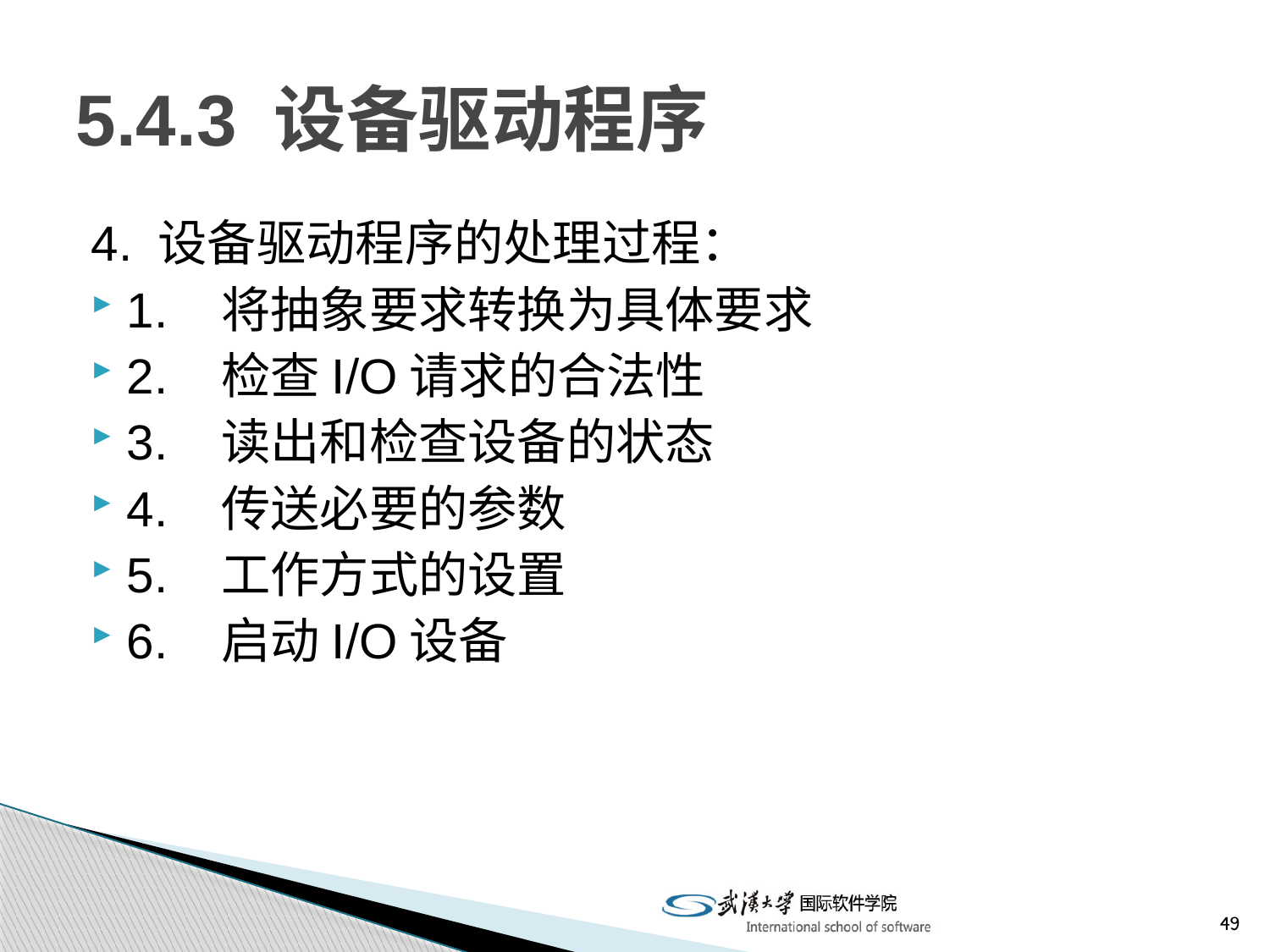

# 5.4.3 设备驱动程序
4. 设备驱动程序的处理过程：
1.   将抽象要求转换为具体要求
2.   检查I/O请求的合法性
3.   读出和检查设备的状态
4.   传送必要的参数
5.   工作方式的设置
6.   启动I/O设备

49